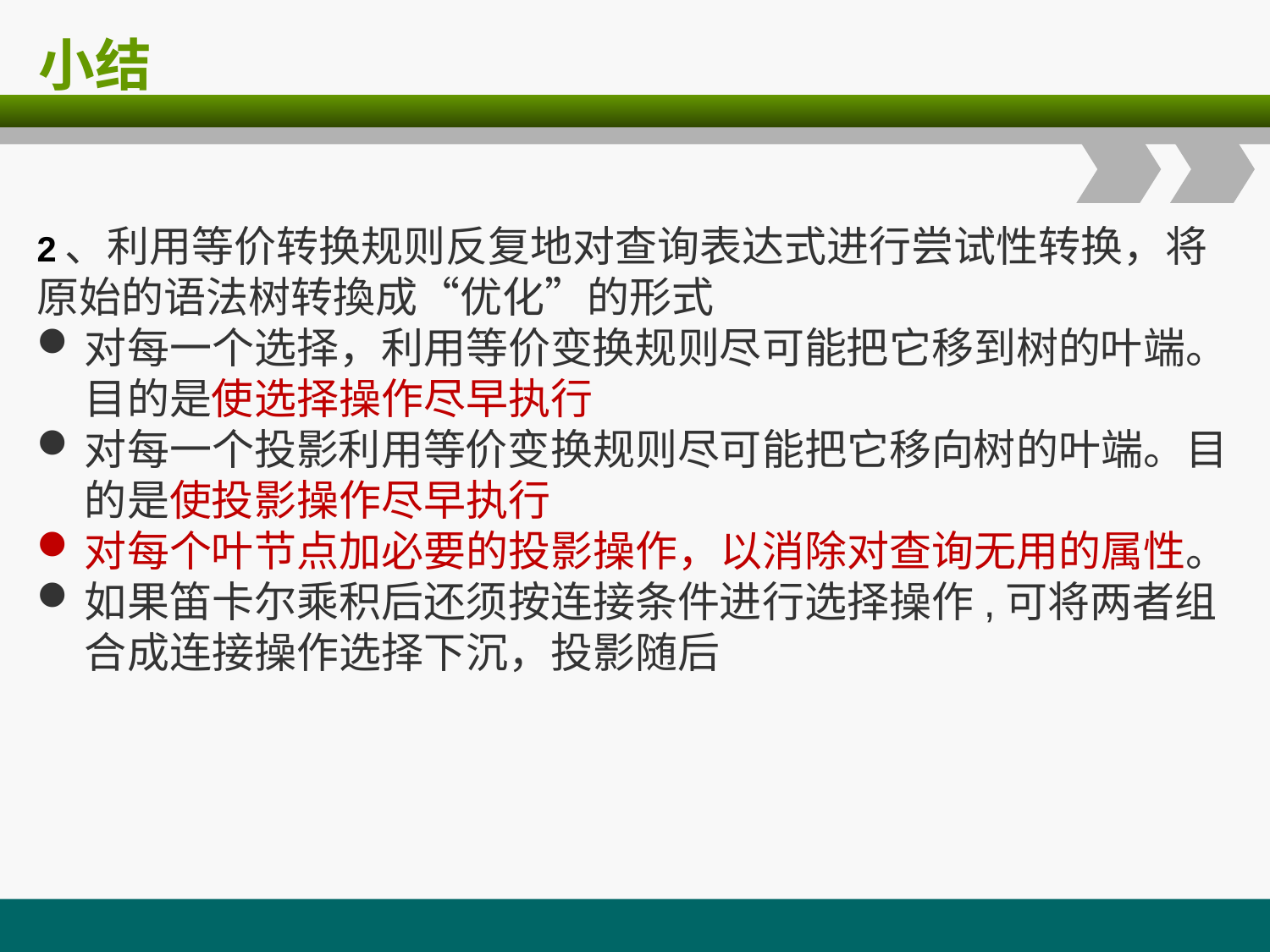

# 小结
2、利用等价转换规则反复地对查询表达式进行尝试性转换，将原始的语法树转換成“优化”的形式
对每一个选择，利用等价变换规则尽可能把它移到树的叶端。目的是使选择操作尽早执行
对每一个投影利用等价变换规则尽可能把它移向树的叶端。目的是使投影操作尽早执行
对每个叶节点加必要的投影操作，以消除对查询无用的属性。
如果笛卡尔乘积后还须按连接条件进行选择操作,可将两者组合成连接操作选择下沉，投影随后